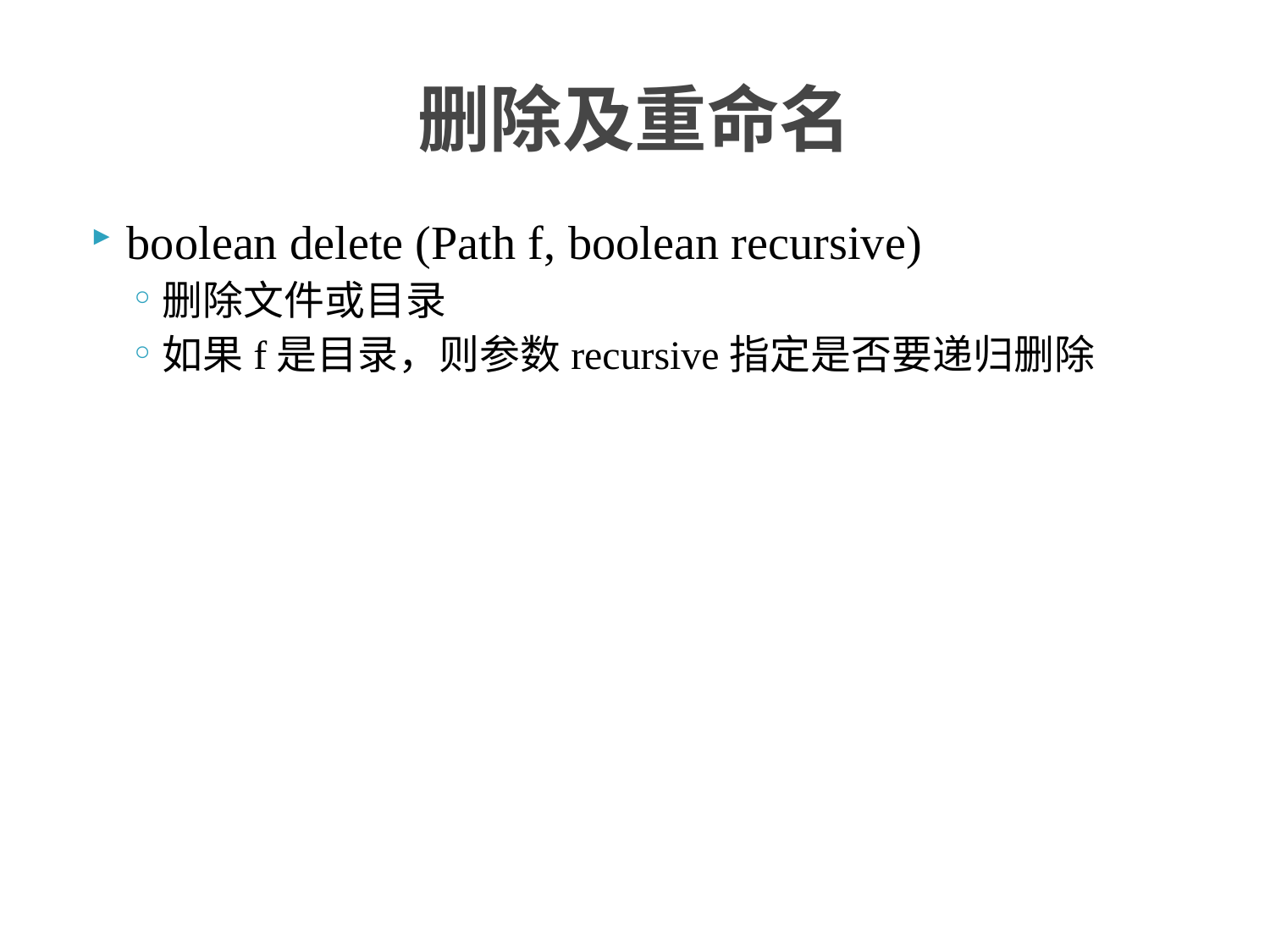

# 删除及重命名
boolean delete (Path f, boolean recursive)
删除文件或目录
如果f是目录，则参数recursive指定是否要递归删除